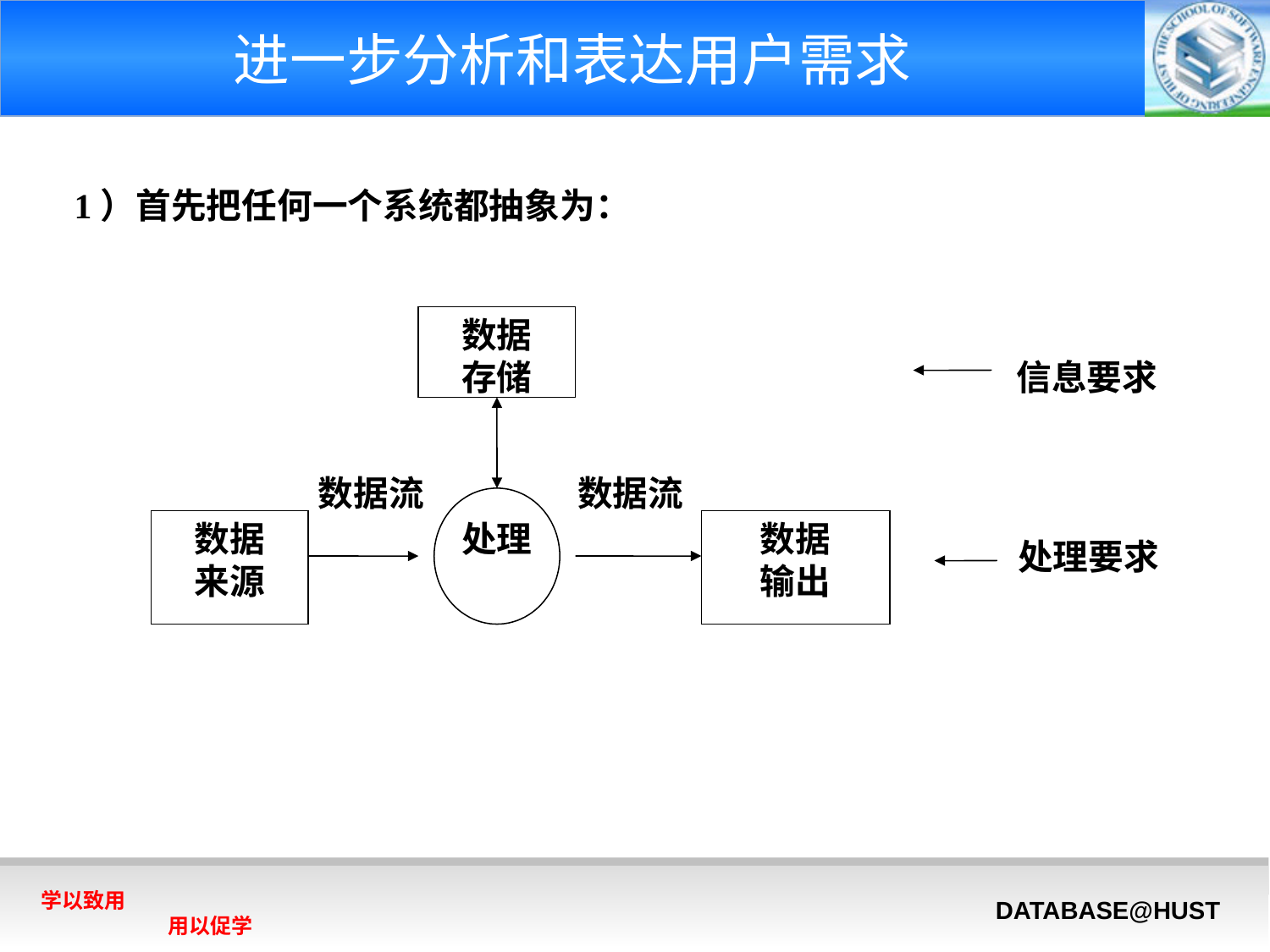

# 进一步分析和表达用户需求
1）首先把任何一个系统都抽象为：

数据
存储
信息要求

数据流
数据流

数据
来源
处理
数据
输出
处理要求